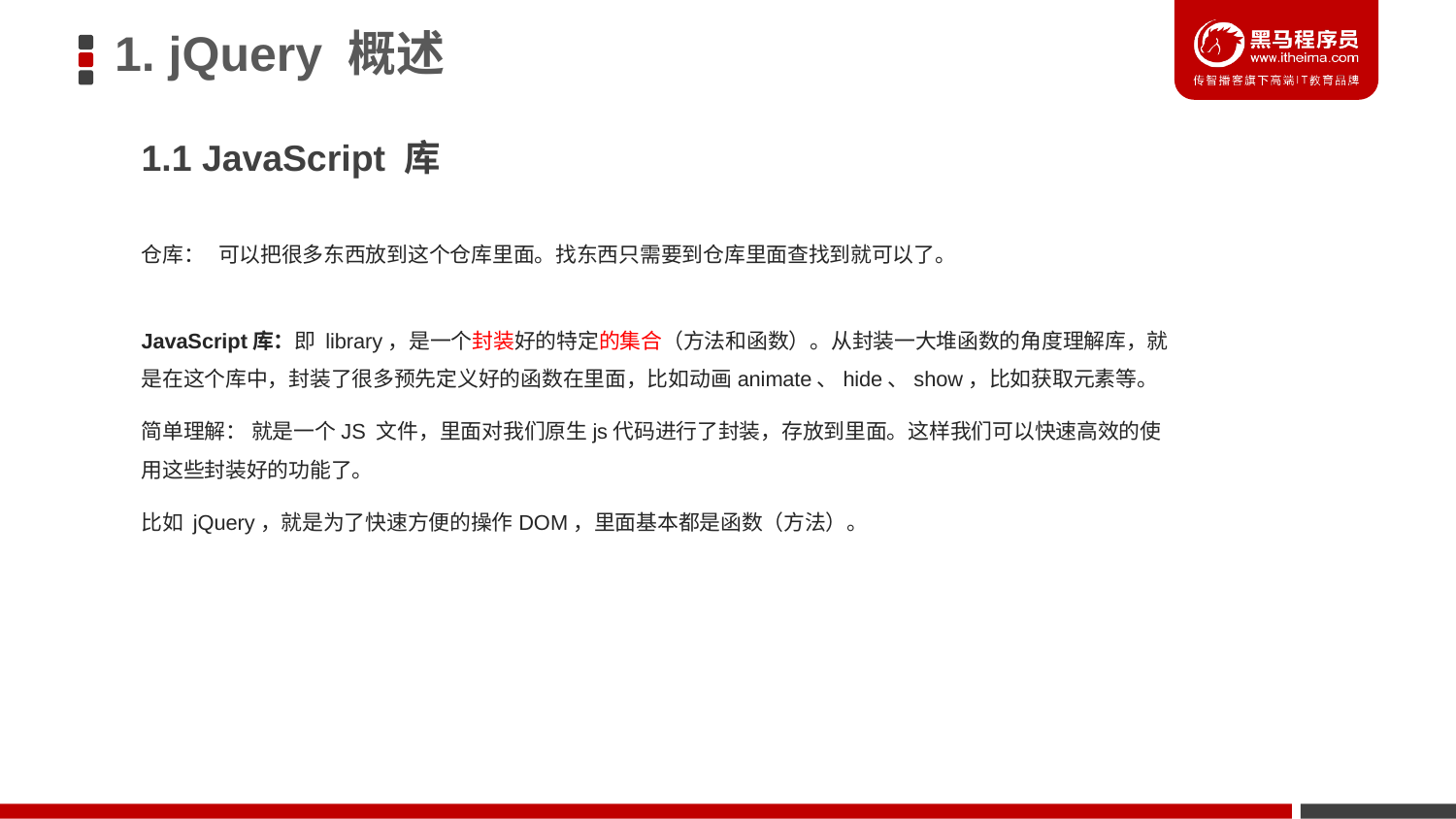

# 1. jQuery 概述
1.1 JavaScript 库
仓库：   可以把很多东西放到这个仓库里面。找东西只需要到仓库里面查找到就可以了。
JavaScript库：即 library，是一个封装好的特定的集合（方法和函数）。从封装一大堆函数的角度理解库，就是在这个库中，封装了很多预先定义好的函数在里面，比如动画animate、hide、show，比如获取元素等。
简单理解： 就是一个JS 文件，里面对我们原生js代码进行了封装，存放到里面。这样我们可以快速高效的使用这些封装好的功能了。
比如 jQuery，就是为了快速方便的操作DOM，里面基本都是函数（方法）。